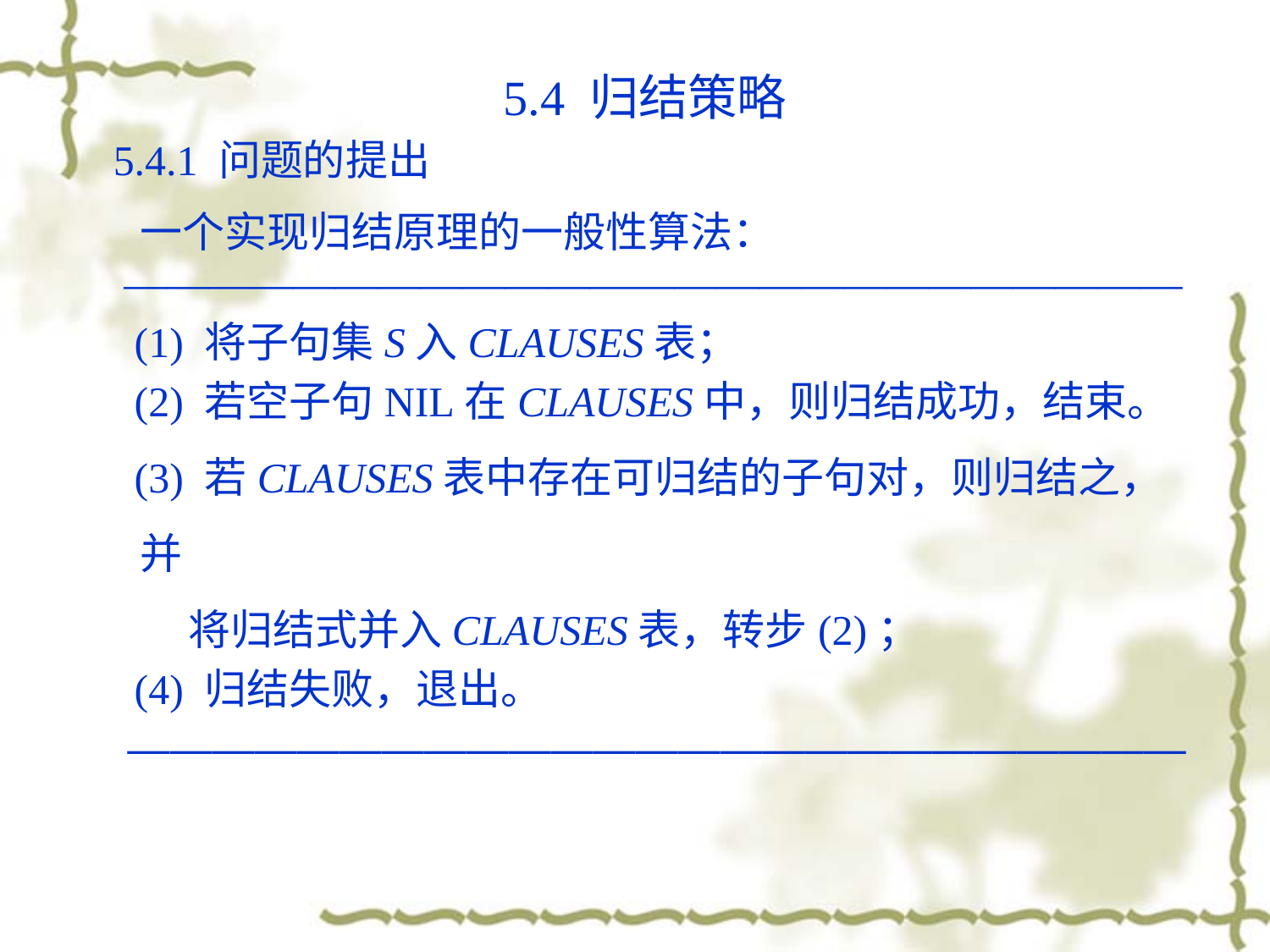

5.4 归结策略
  5.4.1 问题的提出
    一个实现归结原理的一般性算法：
   —————————————————————————
    (1) 将子句集S入CLAUSES表；
    (2) 若空子句NIL在CLAUSES中，则归结成功，结束。
    (3) 若CLAUSES表中存在可归结的子句对，则归结之，并
         将归结式并入CLAUSES表，转步(2)；
    (4) 归结失败，退出。
   —————————————————————————